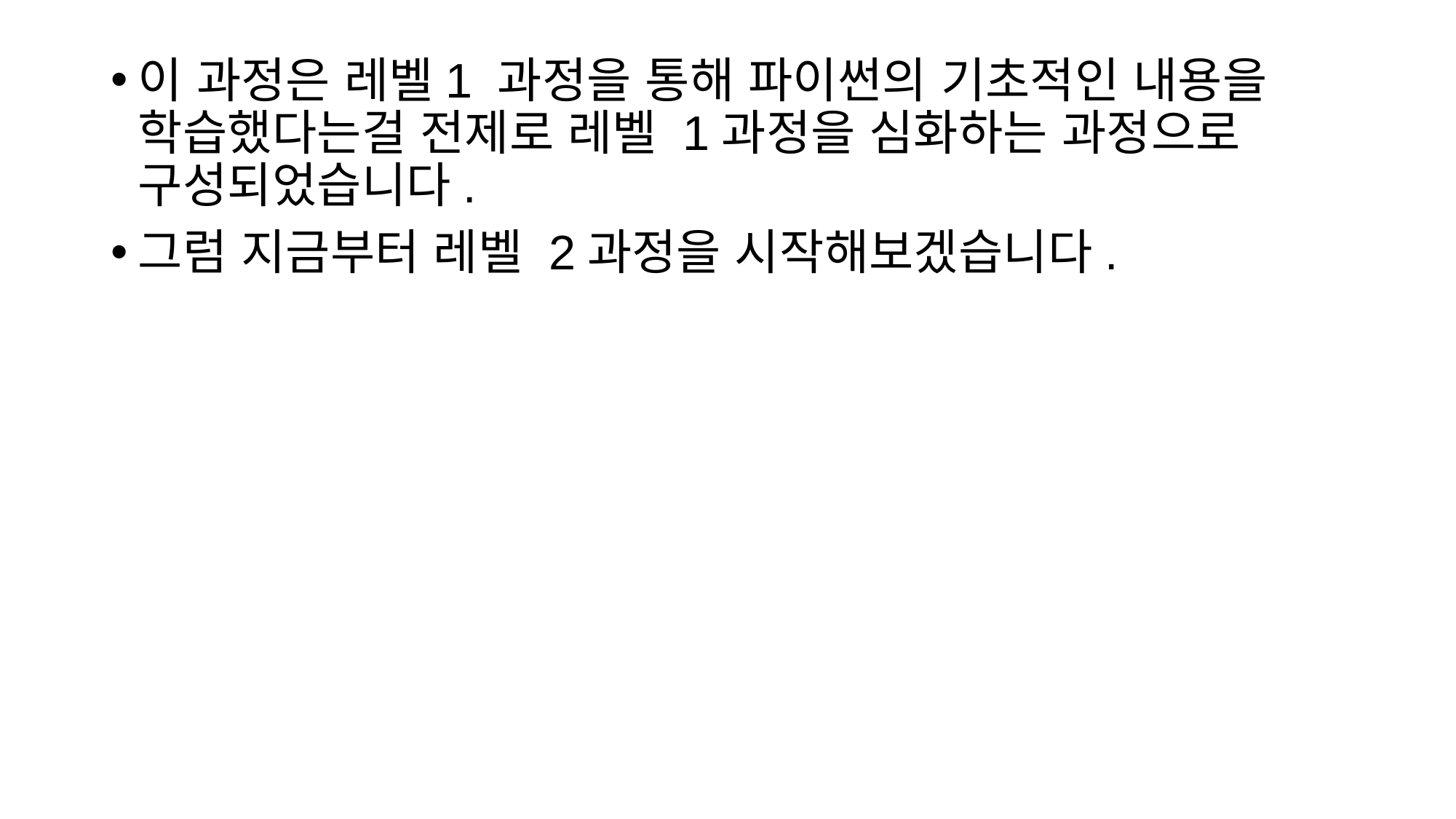

이 과정은 레벨1 과정을 통해 파이썬의 기초적인 내용을 학습했다는걸 전제로 레벨 1과정을 심화하는 과정으로 구성되었습니다.
그럼 지금부터 레벨 2과정을 시작해보겠습니다.